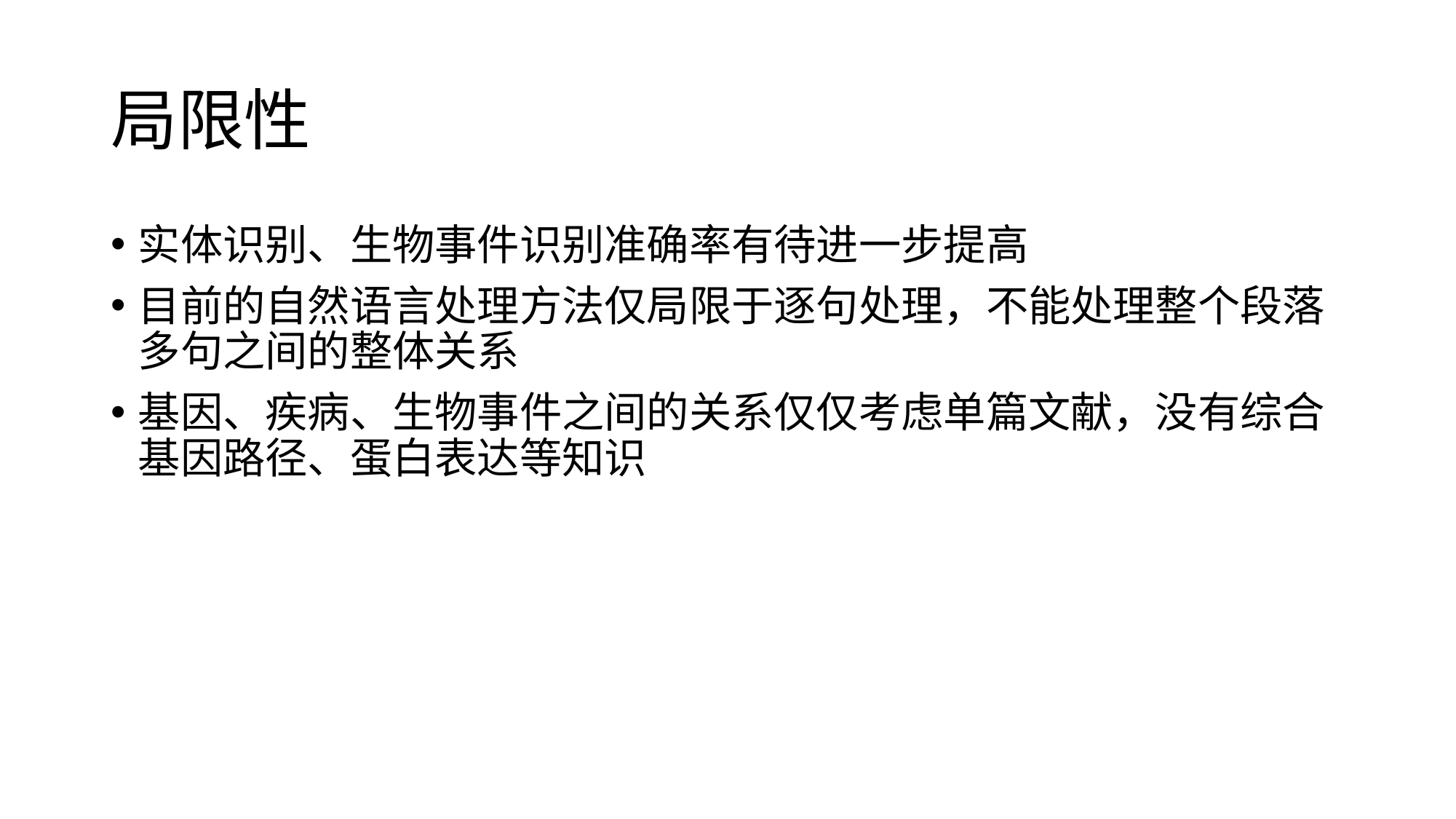

# 局限性
实体识别、生物事件识别准确率有待进一步提高
目前的自然语言处理方法仅局限于逐句处理，不能处理整个段落多句之间的整体关系
基因、疾病、生物事件之间的关系仅仅考虑单篇文献，没有综合基因路径、蛋白表达等知识